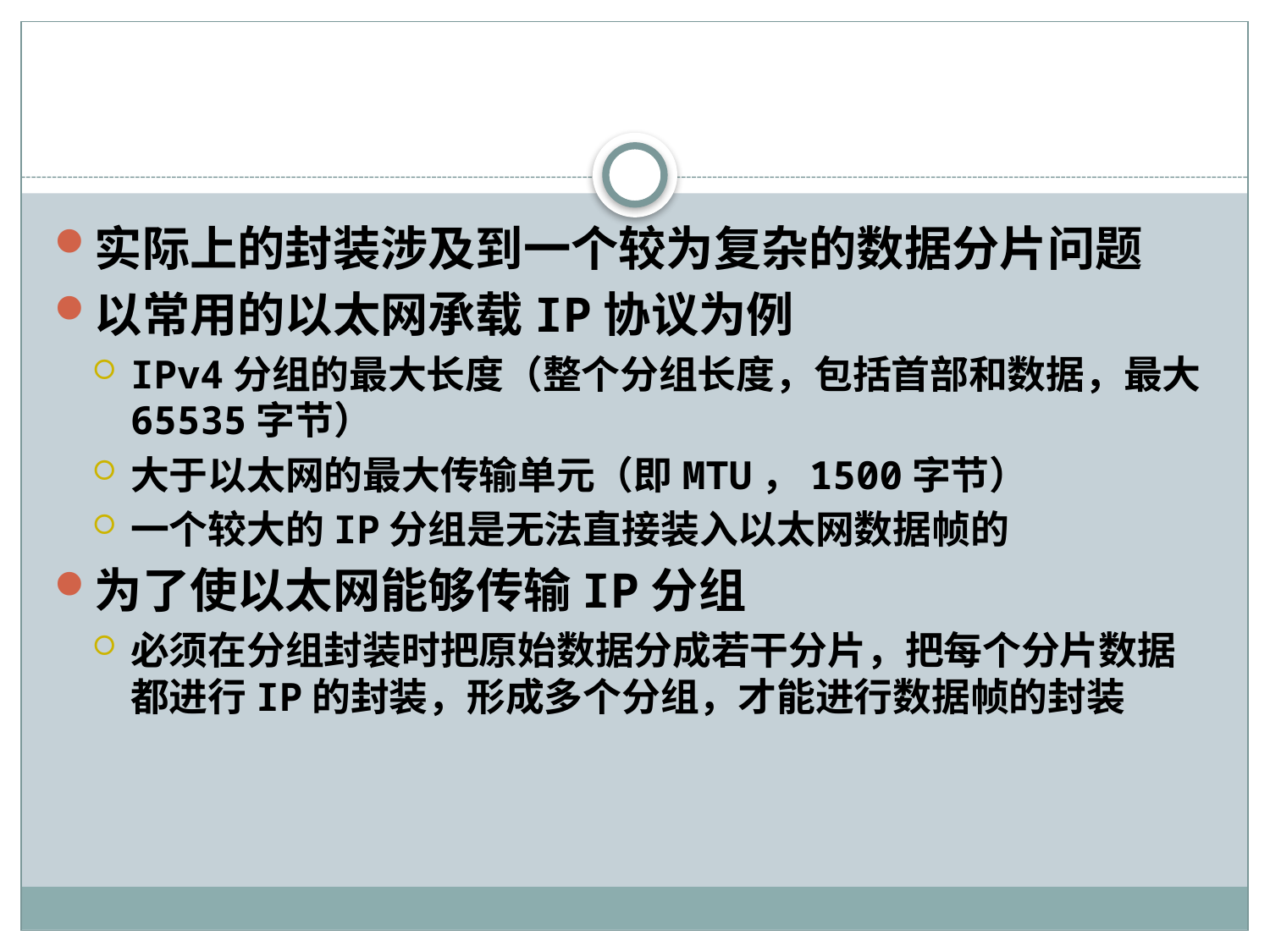

#
实际上的封装涉及到一个较为复杂的数据分片问题
以常用的以太网承载IP协议为例
IPv4分组的最大长度（整个分组长度，包括首部和数据，最大65535字节）
大于以太网的最大传输单元（即MTU，1500字节）
一个较大的IP分组是无法直接装入以太网数据帧的
为了使以太网能够传输IP分组
必须在分组封装时把原始数据分成若干分片，把每个分片数据都进行IP的封装，形成多个分组，才能进行数据帧的封装